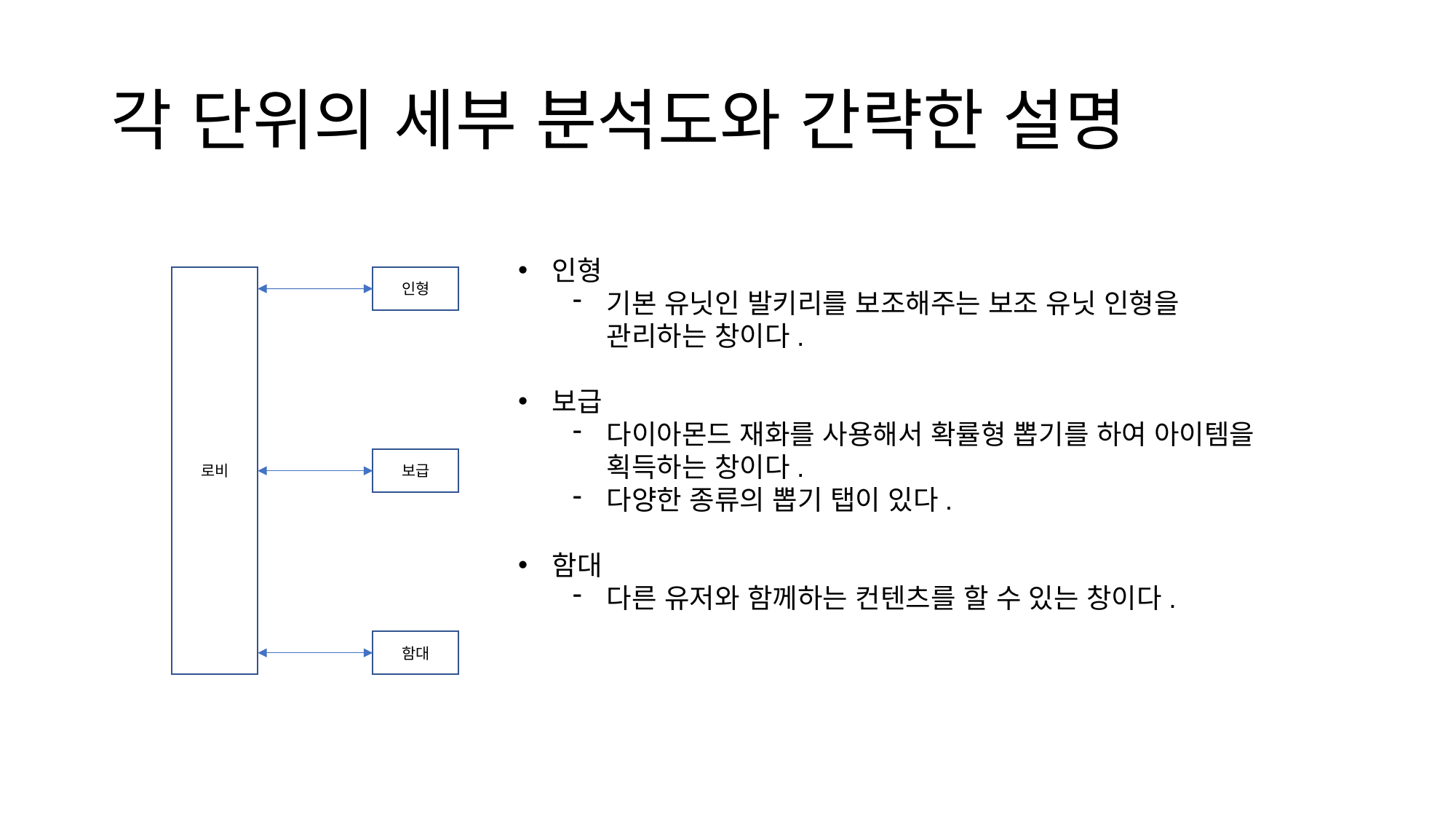

# 각 단위의 세부 분석도와 간략한 설명
인형
기본 유닛인 발키리를 보조해주는 보조 유닛 인형을 관리하는 창이다.

보급
다이아몬드 재화를 사용해서 확률형 뽑기를 하여 아이템을 획득하는 창이다.
다양한 종류의 뽑기 탭이 있다.

함대
다른 유저와 함께하는 컨텐츠를 할 수 있는 창이다.
로비
인형
보급
함대